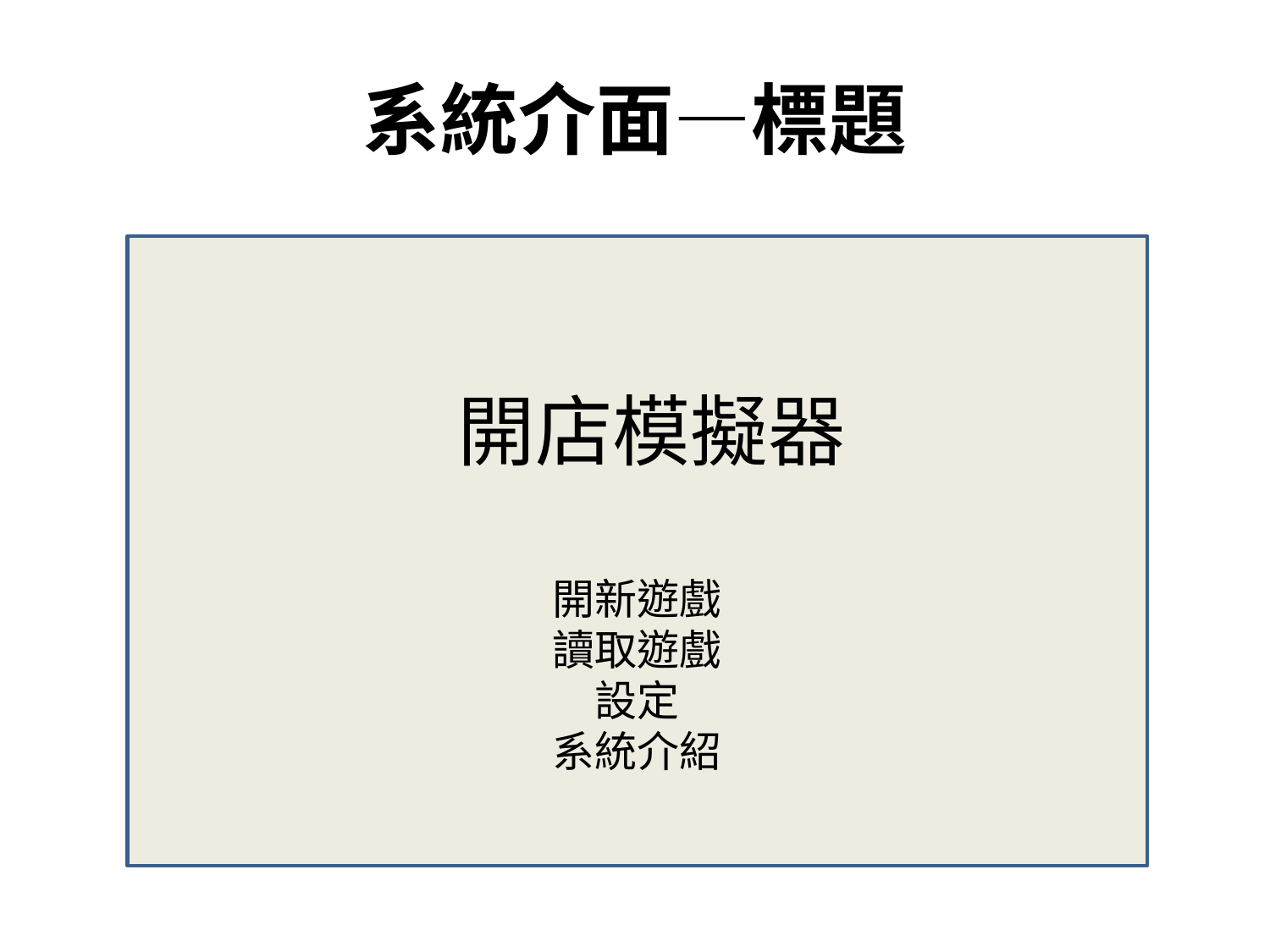

# 系統介面—標題

開店模擬器
開新遊戲
讀取遊戲
設定
系統介紹